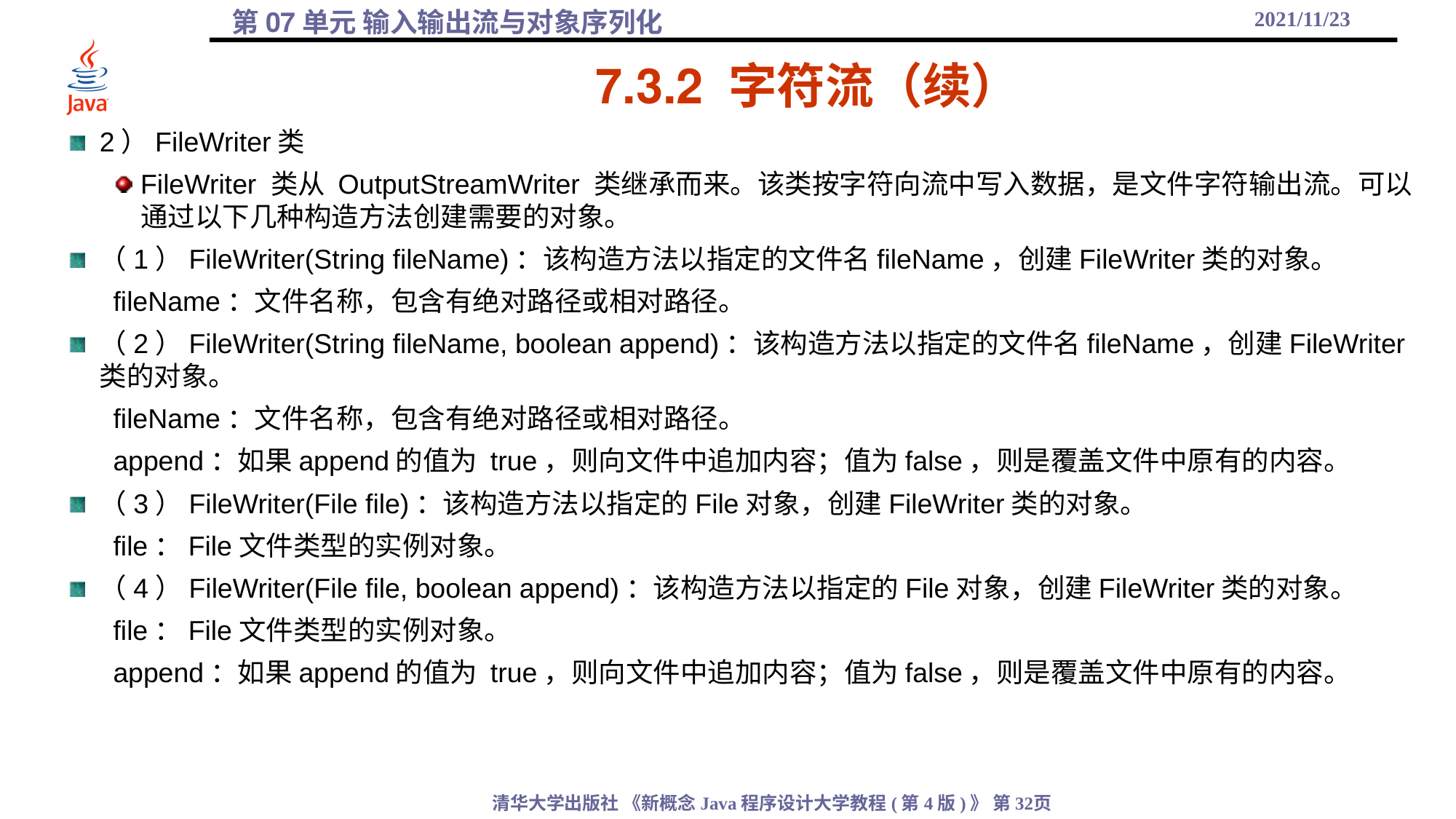

2021/11/23
# 7.3.2 字符流（续）
2）FileWriter类
FileWriter 类从 OutputStreamWriter 类继承而来。该类按字符向流中写入数据，是文件字符输出流。可以通过以下几种构造方法创建需要的对象。
（1）FileWriter(String fileName)：该构造方法以指定的文件名fileName，创建FileWriter类的对象。
fileName：文件名称，包含有绝对路径或相对路径。
（2）FileWriter(String fileName, boolean append)：该构造方法以指定的文件名fileName，创建FileWriter类的对象。
fileName：文件名称，包含有绝对路径或相对路径。
append：如果append的值为 true，则向文件中追加内容；值为false，则是覆盖文件中原有的内容。
（3）FileWriter(File file)：该构造方法以指定的File对象，创建FileWriter类的对象。
file：File文件类型的实例对象。
（4）FileWriter(File file, boolean append)：该构造方法以指定的File对象，创建FileWriter类的对象。
file：File文件类型的实例对象。
append：如果append的值为 true，则向文件中追加内容；值为false，则是覆盖文件中原有的内容。